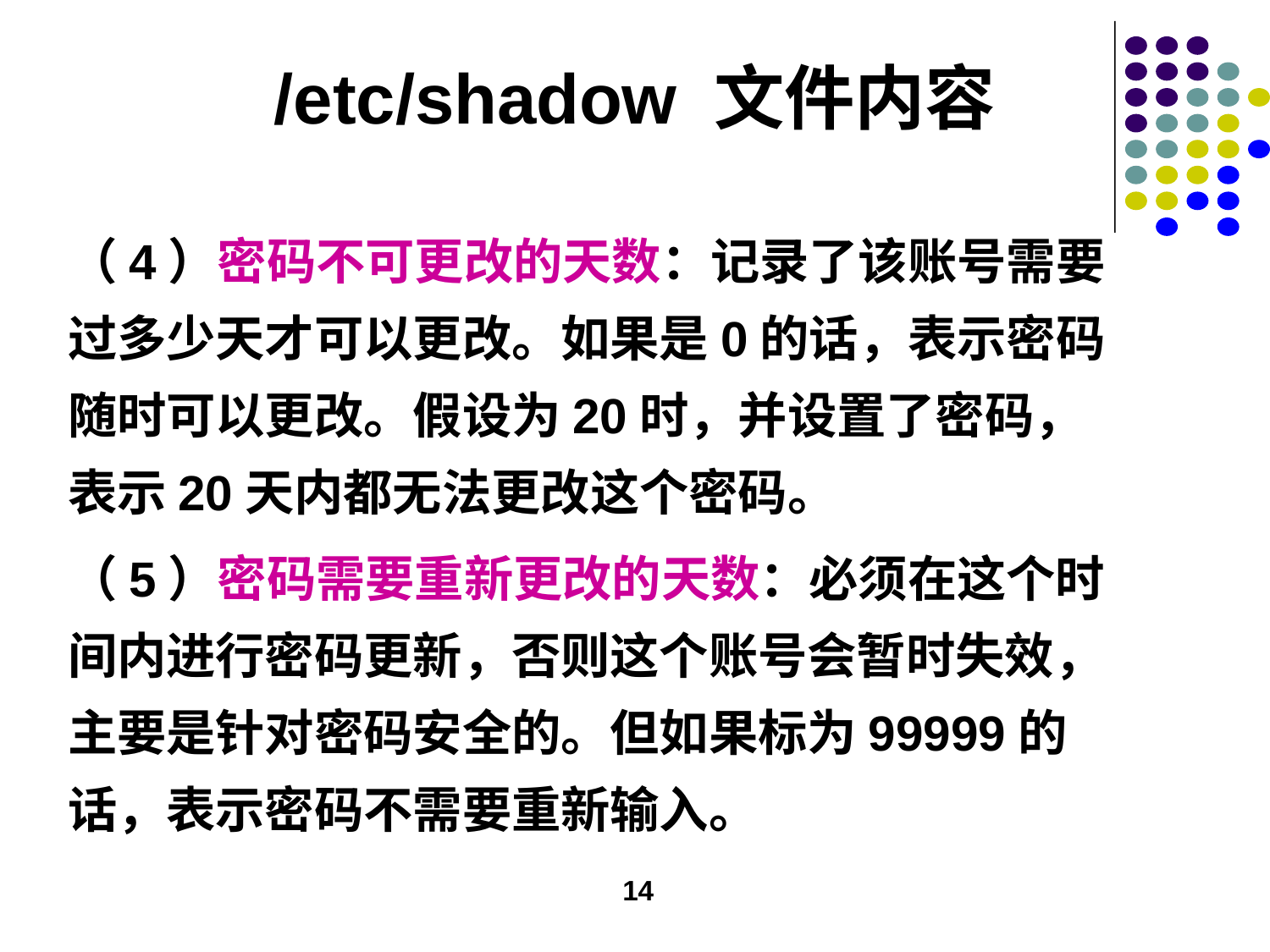

# /etc/shadow 文件内容
（4）密码不可更改的天数：记录了该账号需要过多少天才可以更改。如果是0的话，表示密码随时可以更改。假设为20时，并设置了密码，表示20天内都无法更改这个密码。
（5）密码需要重新更改的天数：必须在这个时间内进行密码更新，否则这个账号会暂时失效，主要是针对密码安全的。但如果标为99999的话，表示密码不需要重新输入。

14